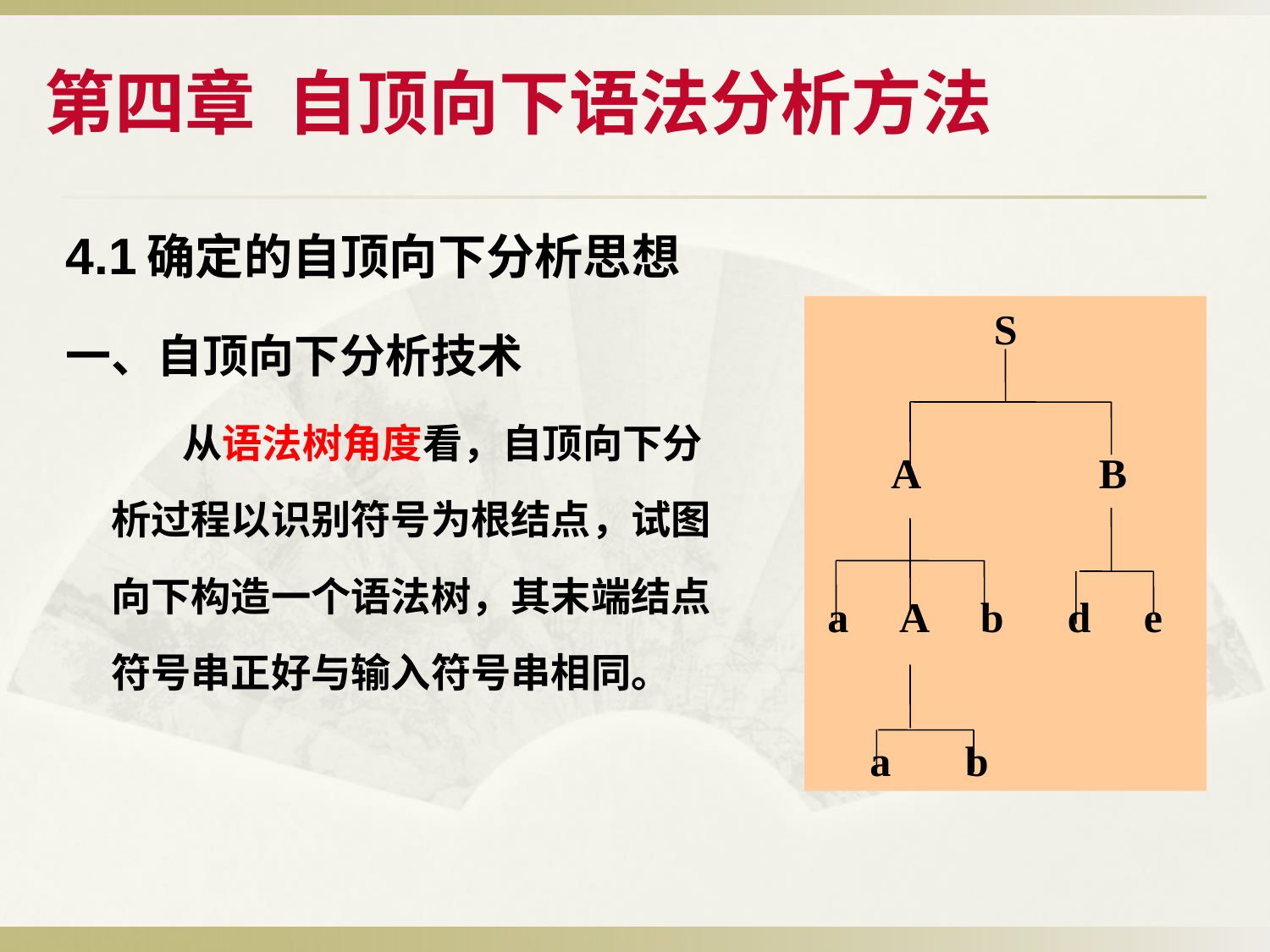

第四章  自顶向下语法分析方法
4.1确定的自顶向下分析思想
一、自顶向下分析技术
            从语法树角度看，自顶向下分析过程以识别符号为根结点，试图向下构造一个语法树，其末端结点符号串正好与输入符号串相同。

S

       A                 B

 a     A     b      d     e

     a       b